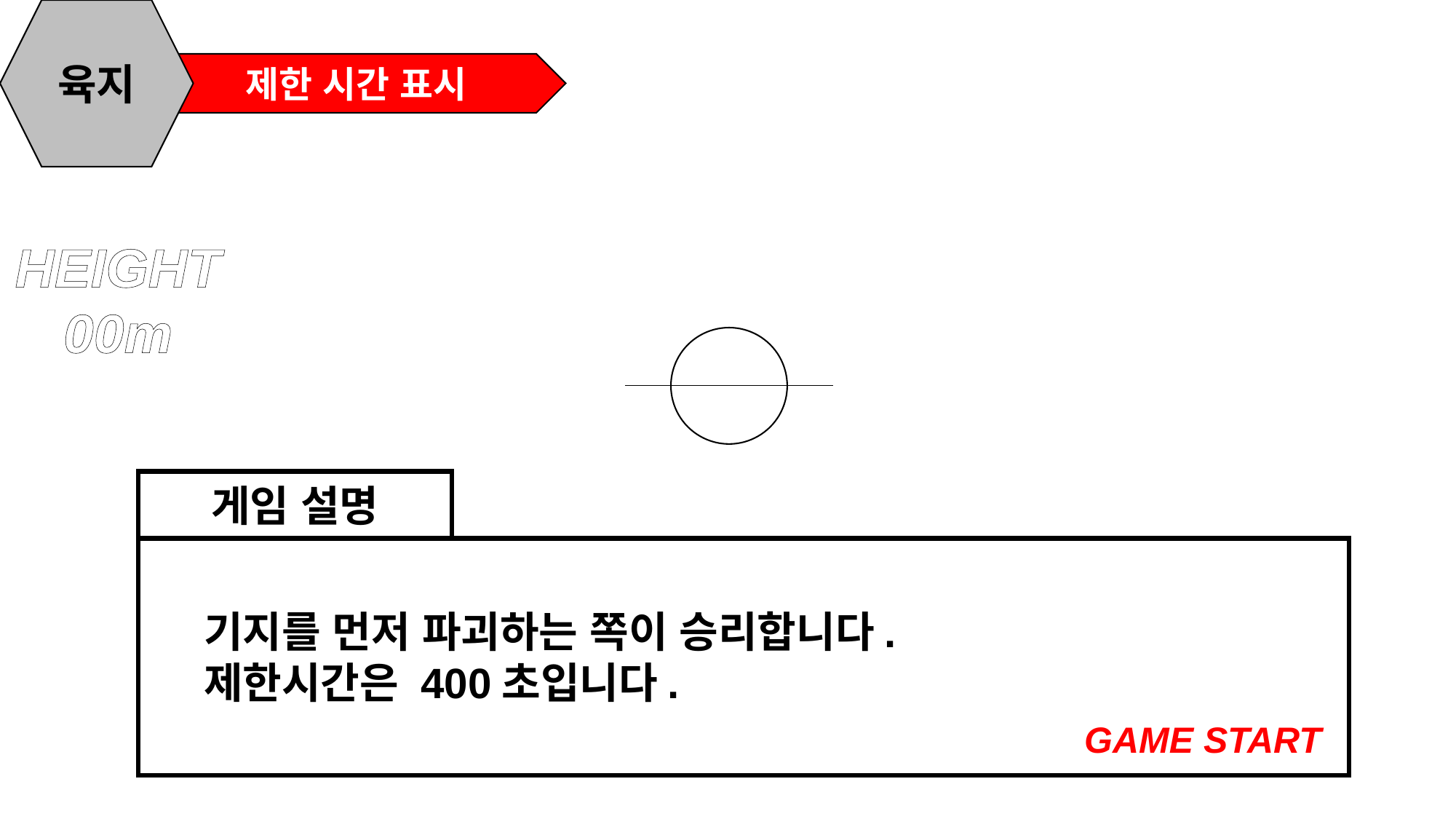

육지
제한 시간 표시
HEIGHT
00m

게임 설명

기지를 먼저 파괴하는 쪽이 승리합니다.
제한시간은 400초입니다.
GAME START